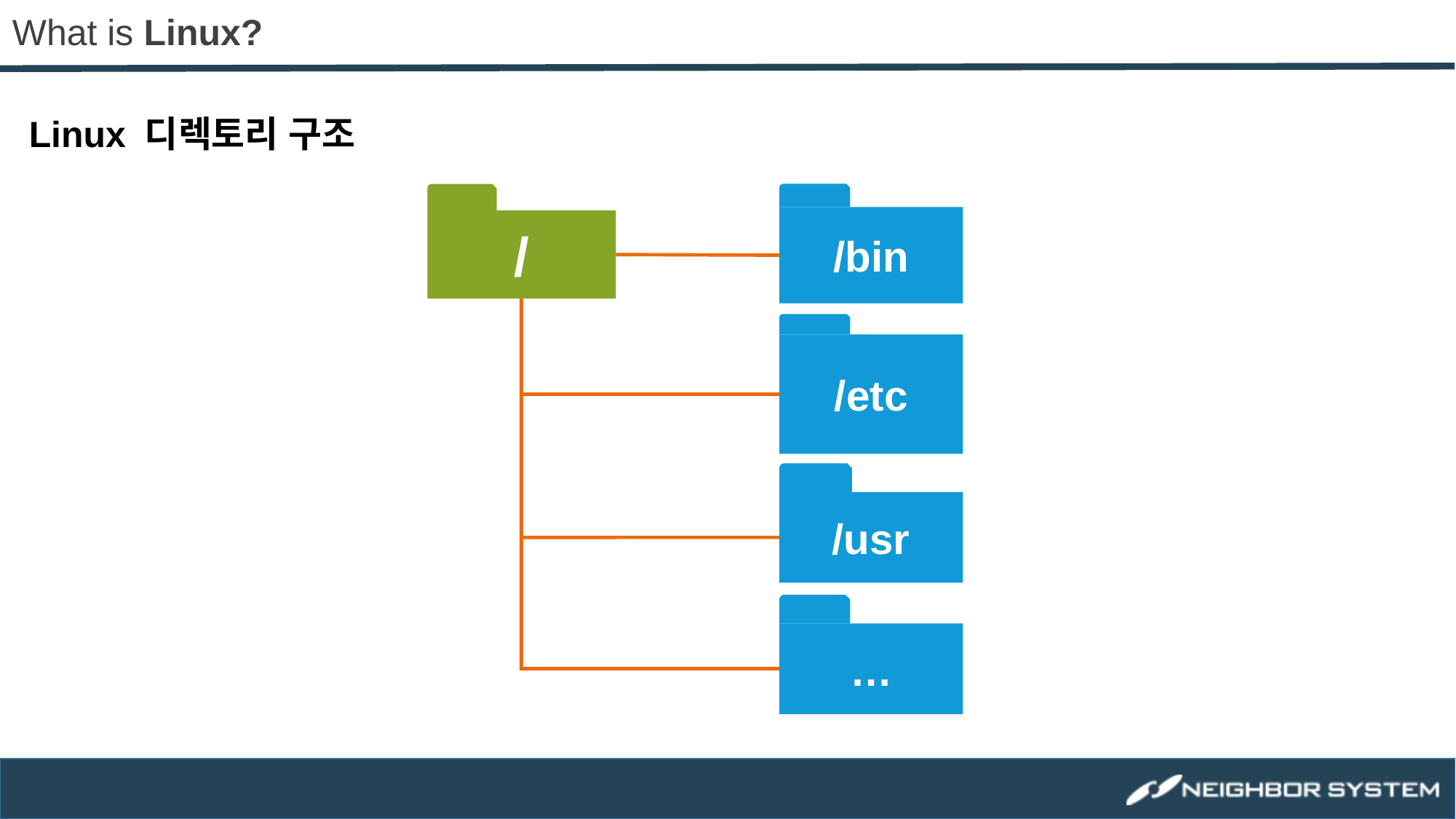

Linux 디렉토리 구조

/

/bin

/etc

/usr

…